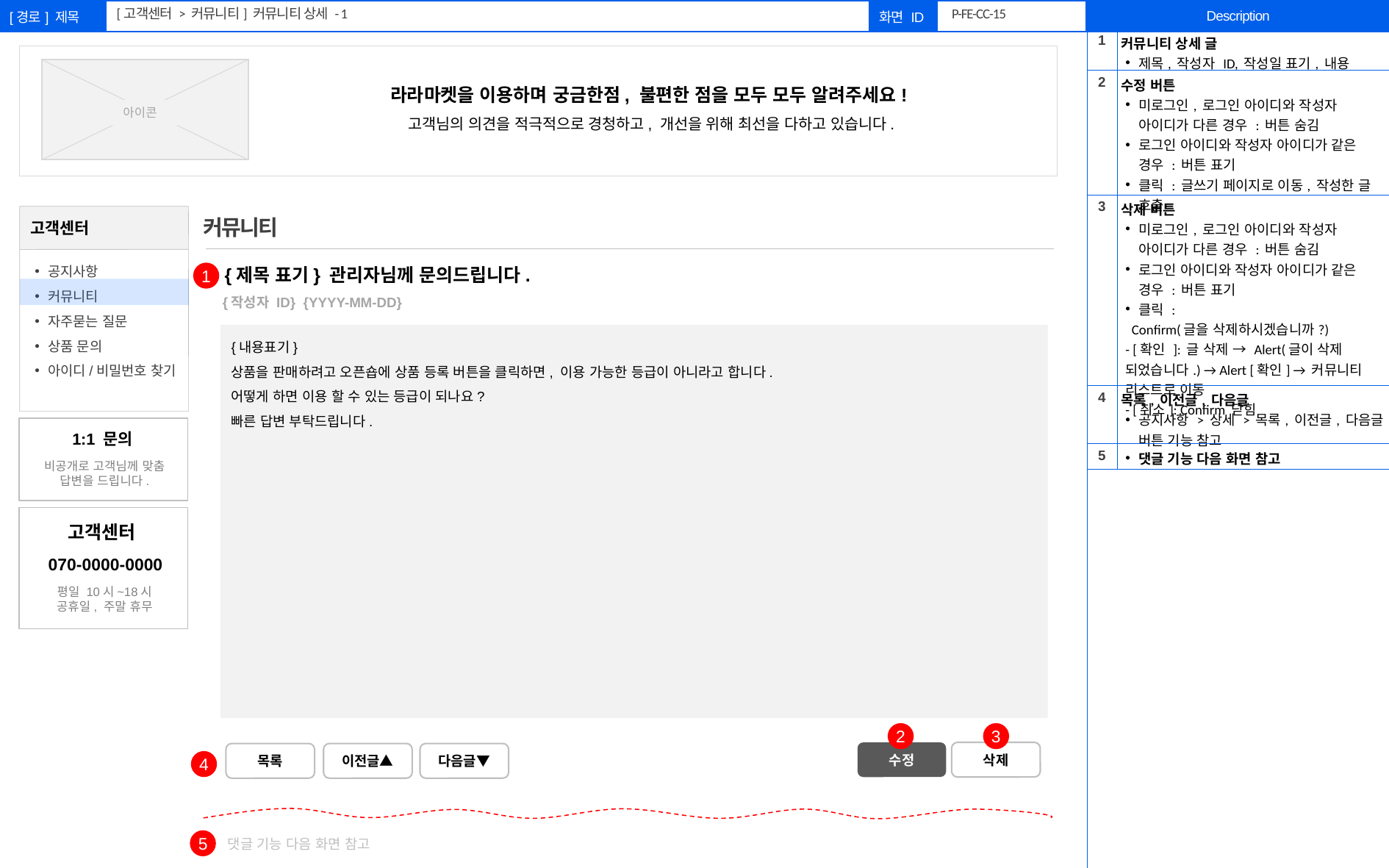

[고객센터 > 커뮤니티] 커뮤니티 상세 - 1
# P-FE-CC-15
| 1 | 커뮤니티 상세 글 제목, 작성자 ID, 작성일 표기, 내용 |
| --- | --- |
| 2 | 수정 버튼 미로그인, 로그인 아이디와 작성자 아이디가 다른 경우 : 버튼 숨김 로그인 아이디와 작성자 아이디가 같은 경우 : 버튼 표기 클릭 : 글쓰기 페이지로 이동, 작성한 글 호출 |
| 3 | 삭제 버튼 미로그인, 로그인 아이디와 작성자 아이디가 다른 경우 : 버튼 숨김 로그인 아이디와 작성자 아이디가 같은 경우 : 버튼 표기 클릭 : Confirm(글을 삭제하시겠습니까?) - [확인 ]: 글 삭제 → Alert(글이 삭제 되었습니다.) → Alert [확인] → 커뮤니티 리스트로 이동 - [취소]: Confirm 닫힘 |
| 4 | 목록, 이전글, 다음글 공지사항 > 상세 > 목록, 이전글, 다음글 버튼 기능 참고 |
| 5 | 댓글 기능 다음 화면 참고 |
|  |  |

아이콘
라라마켓을 이용하며 궁금한점, 불편한 점을 모두 모두 알려주세요!
고객님의 의견을 적극적으로 경청하고, 개선을 위해 최선을 다하고 있습니다.
커뮤니티
{제목 표기} 관리자님께 문의드립니다.
1

{작성자 ID}  {YYYY-MM-DD}
{내용표기}
상품을 판매하려고 오픈숍에 상품 등록 버튼을 클릭하면, 이용 가능한 등급이 아니라고 합니다.
어떻게 하면 이용 할 수 있는 등급이 되나요?
빠른 답변 부탁드립니다.
2
3
수정
삭제
목록
이전글▲
다음글▼
4

댓글 기능 다음 화면 참고
5